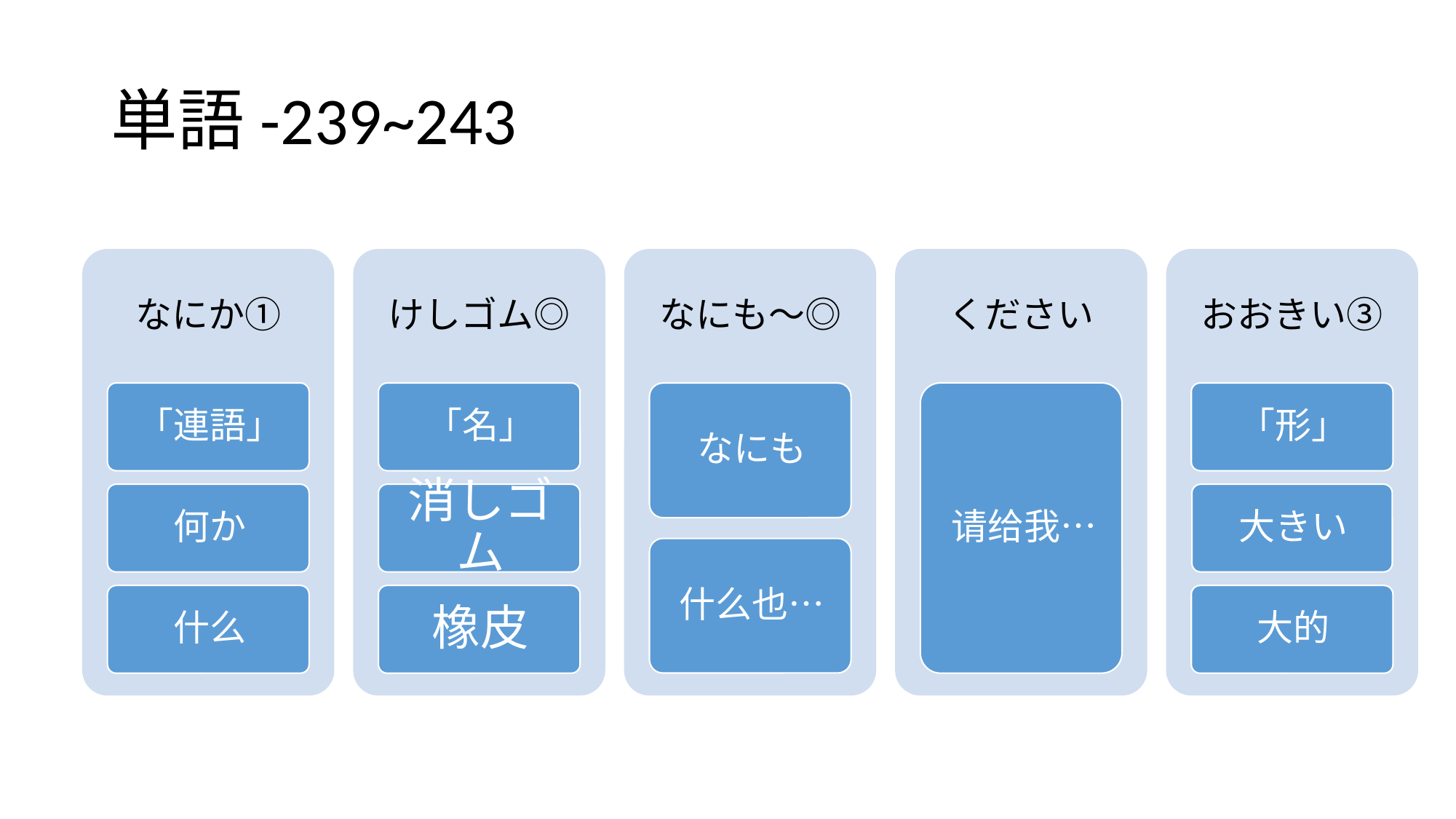

# 単語-239~243
なにか①
「連語」
何か
什么
けしゴム◎
「名」
消しゴム
橡皮
なにも～◎
なにも
什么也…
ください
请给我…
おおきい③
「形」
大きい
大的